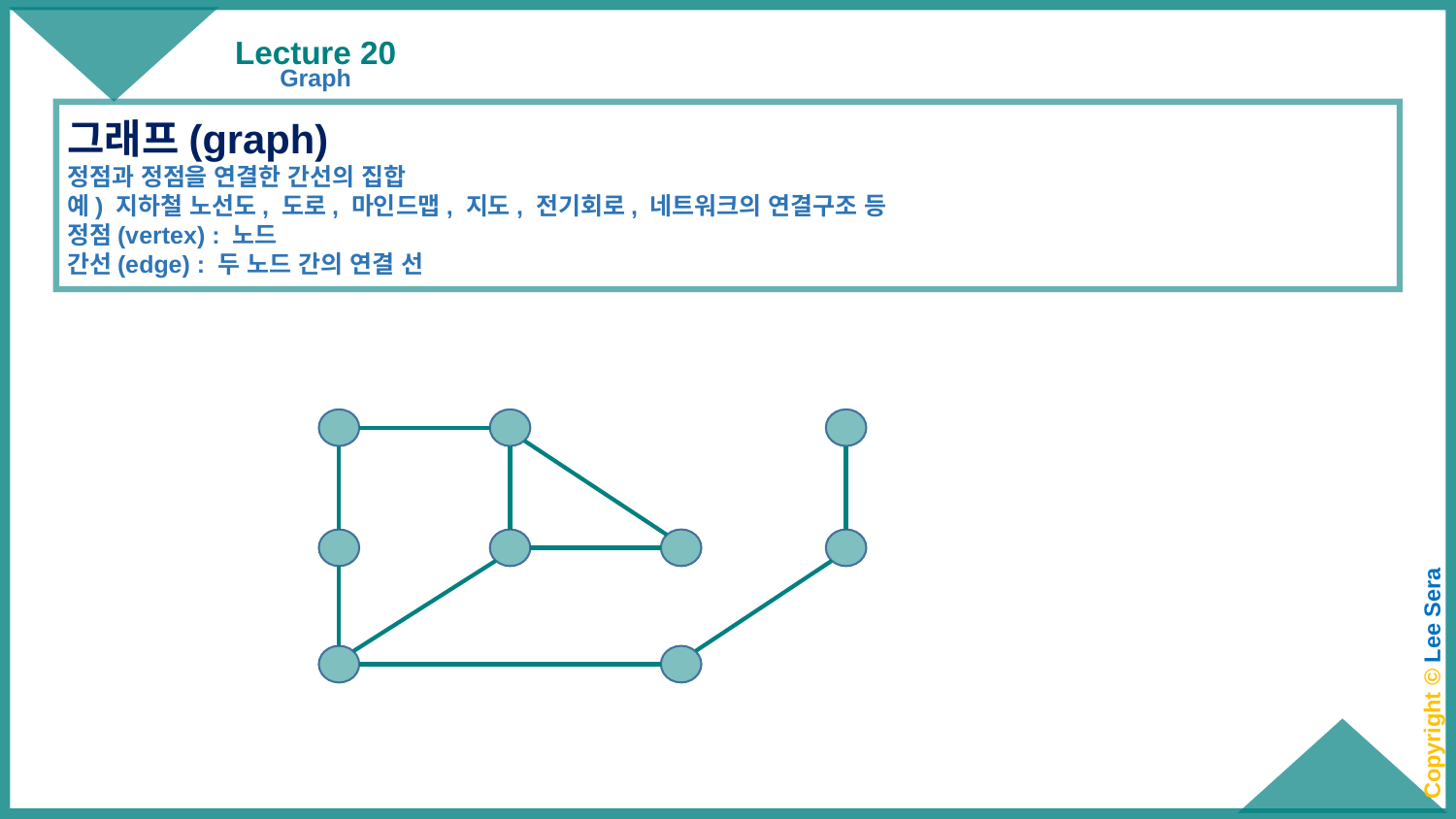

# Lecture 20
Graph
그래프(graph)
정점과 정점을 연결한 간선의 집합
예) 지하철 노선도, 도로, 마인드맵, 지도, 전기회로, 네트워크의 연결구조 등
정점(vertex) : 노드
간선(edge) : 두 노드 간의 연결 선

Copyright © Lee Sera